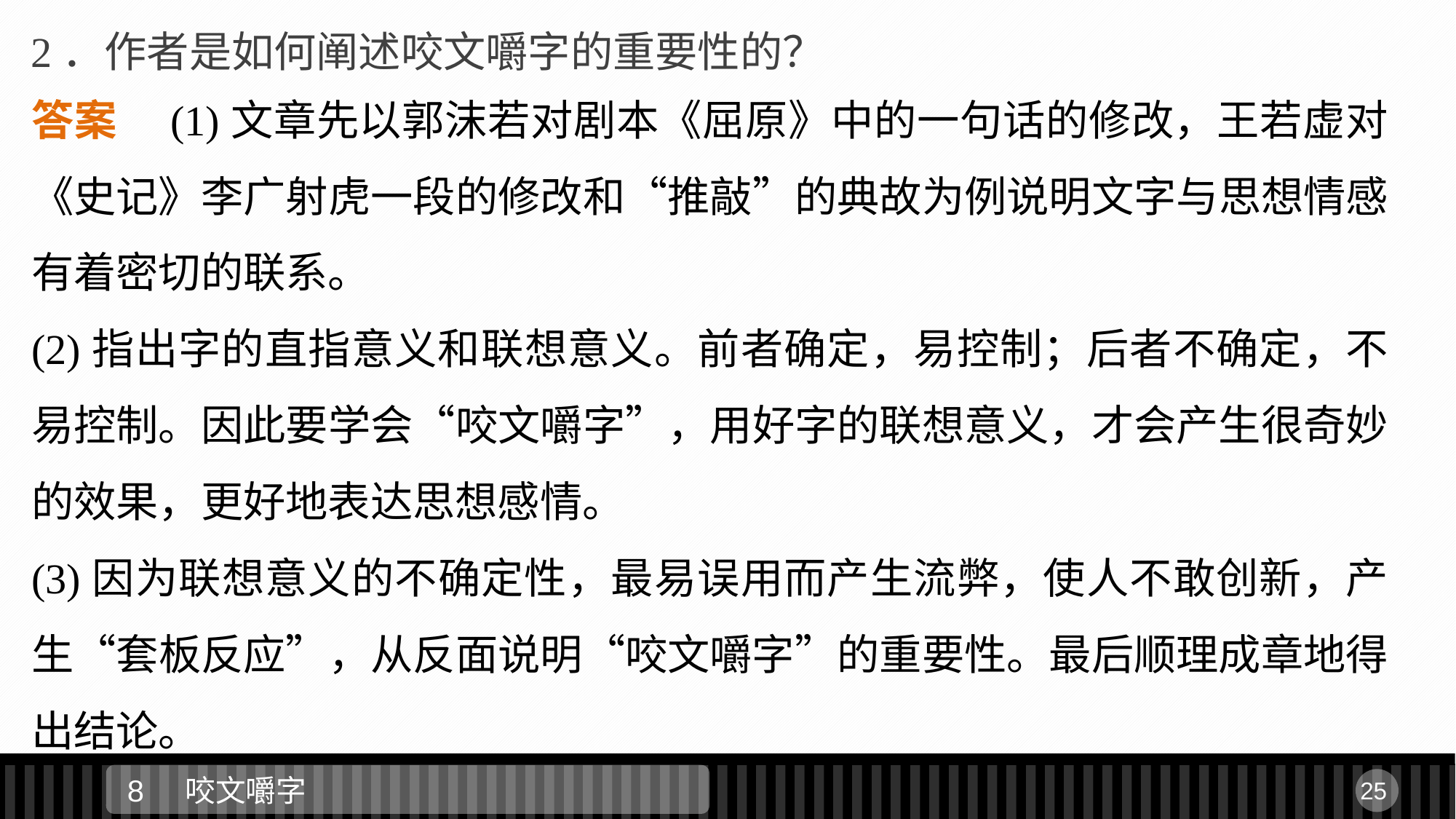

2．作者是如何阐述咬文嚼字的重要性的？
答案　(1)文章先以郭沫若对剧本《屈原》中的一句话的修改，王若虚对《史记》李广射虎一段的修改和“推敲”的典故为例说明文字与思想情感有着密切的联系。
(2)指出字的直指意义和联想意义。前者确定，易控制；后者不确定，不易控制。因此要学会“咬文嚼字”，用好字的联想意义，才会产生很奇妙的效果，更好地表达思想感情。
(3)因为联想意义的不确定性，最易误用而产生流弊，使人不敢创新，产生“套板反应”，从反面说明“咬文嚼字”的重要性。最后顺理成章地得出结论。